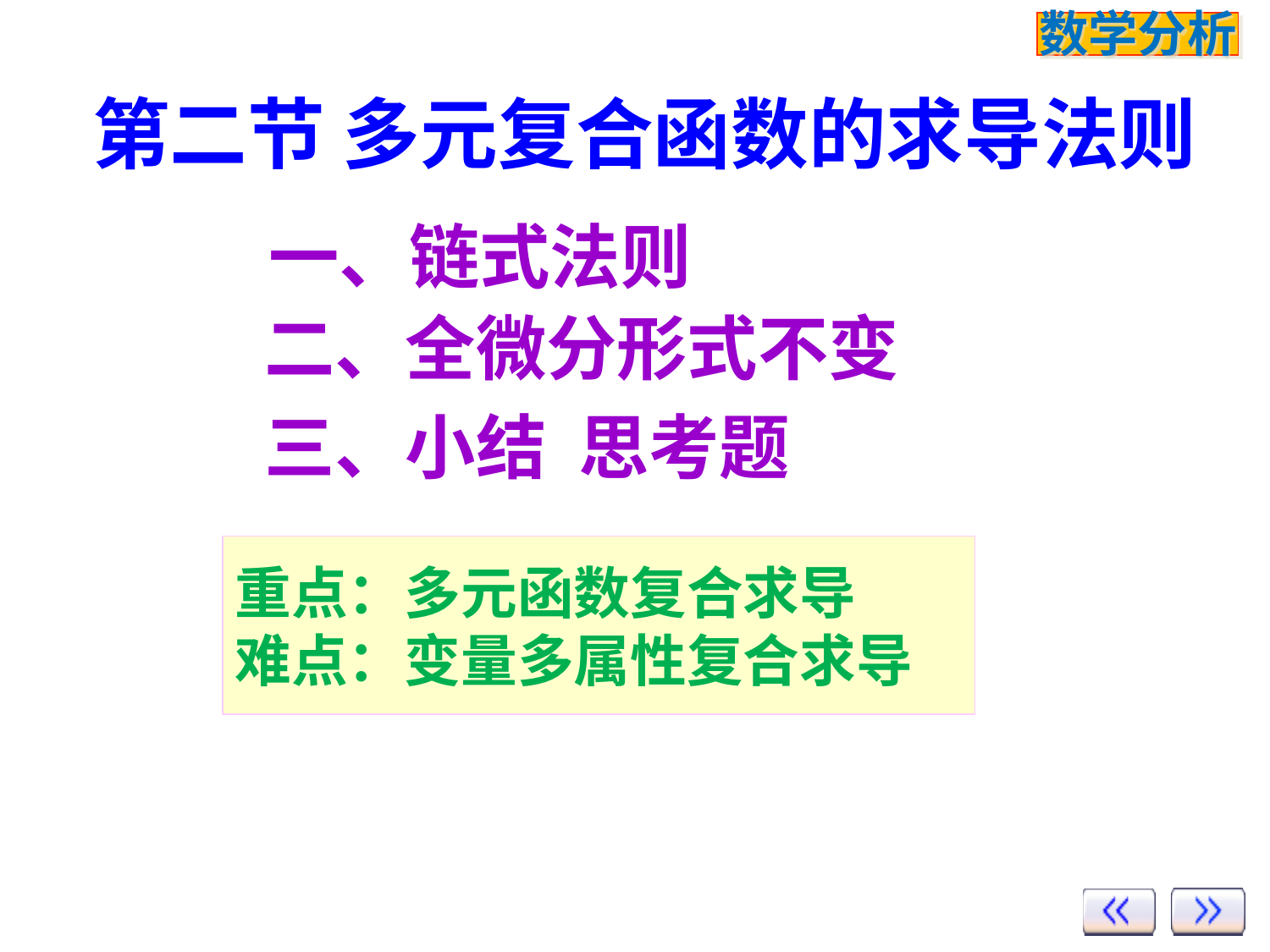

第二节 多元复合函数的求导法则
一、链式法则
二、全微分形式不变

三、小结  思考题
重点：多元函数复合求导
难点：变量多属性复合求导